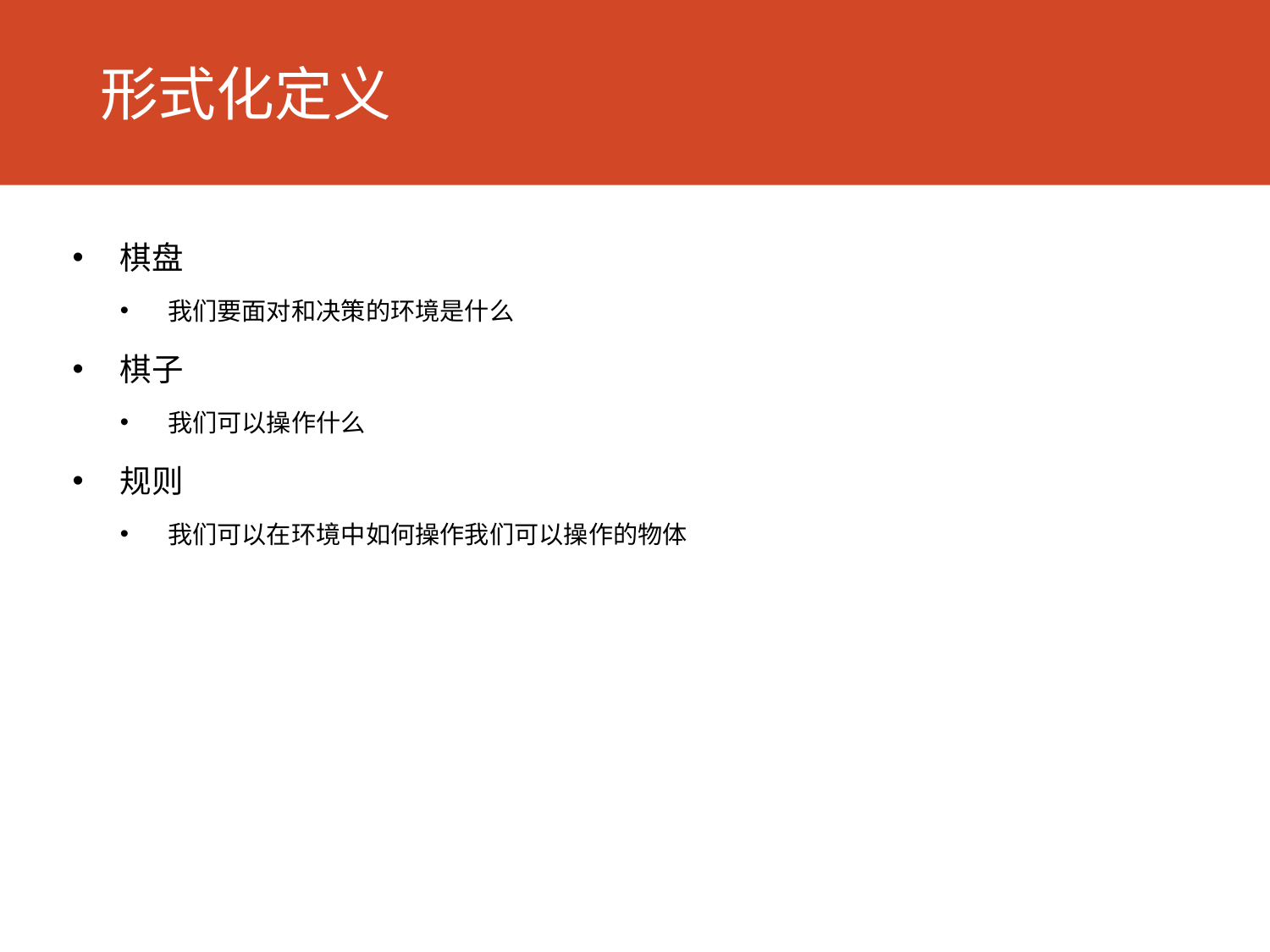

# 形式化定义
棋盘
我们要面对和决策的环境是什么
棋子
我们可以操作什么
规则
我们可以在环境中如何操作我们可以操作的物体